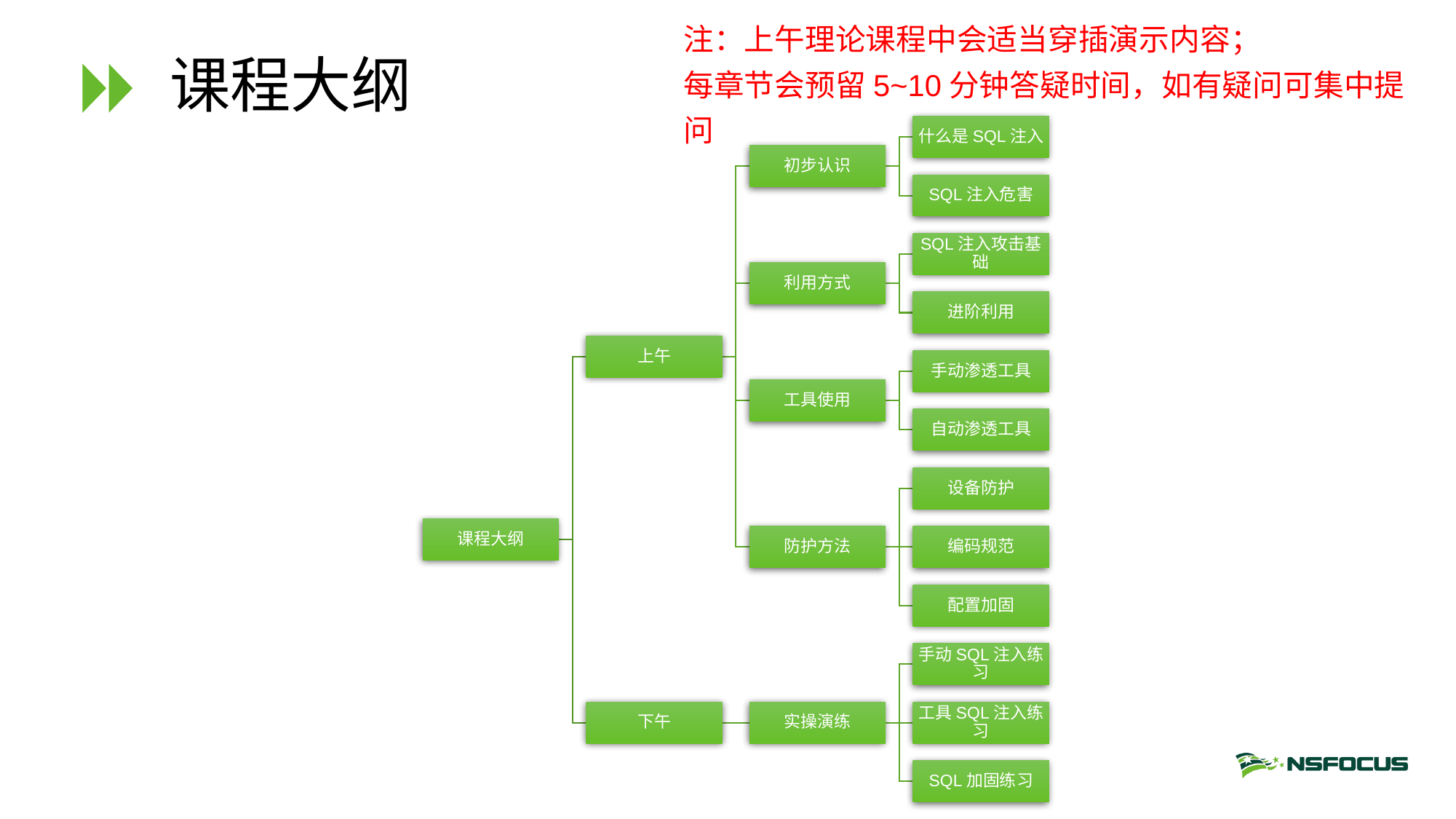

注：上午理论课程中会适当穿插演示内容；
每章节会预留5~10分钟答疑时间，如有疑问可集中提问
# 课程大纲
课程大纲
上午
初步认识
什么是SQL注入
SQL注入危害
利用方式
SQL注入攻击基础
进阶利用
工具使用
手动渗透工具
自动渗透工具
防护方法
设备防护
编码规范
配置加固
下午
实操演练
手动SQL注入练习
工具SQL注入练习
SQL加固练习